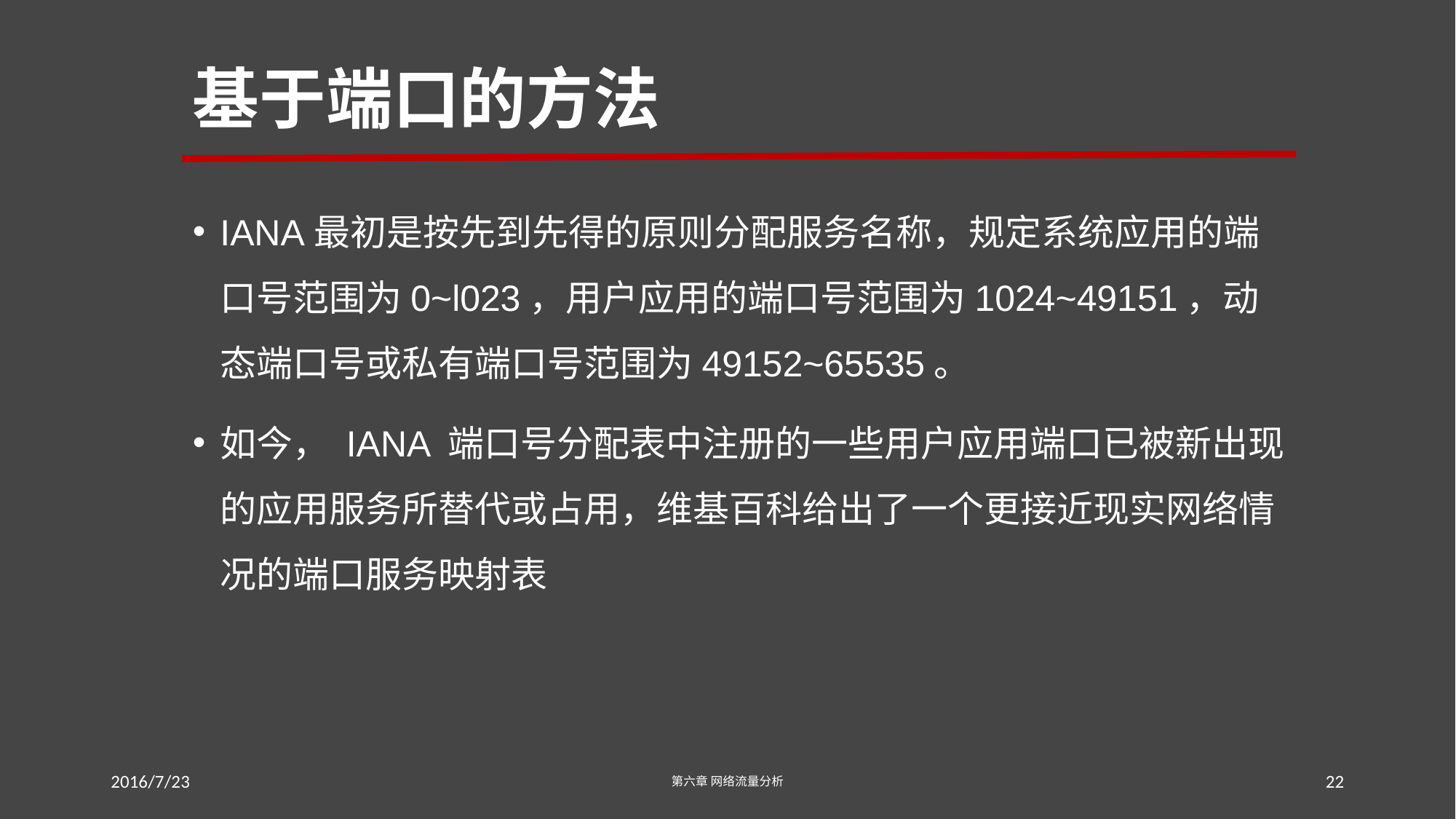

# 基于端口的方法
IANA最初是按先到先得的原则分配服务名称，规定系统应用的端口号范围为0~l023，用户应用的端口号范围为1024~49151，动态端口号或私有端口号范围为49152~65535。
如今， IANA 端口号分配表中注册的一些用户应用端口已被新出现的应用服务所替代或占用，维基百科给出了一个更接近现实网络情况的端口服务映射表
2016/7/23
第六章 网络流量分析
22